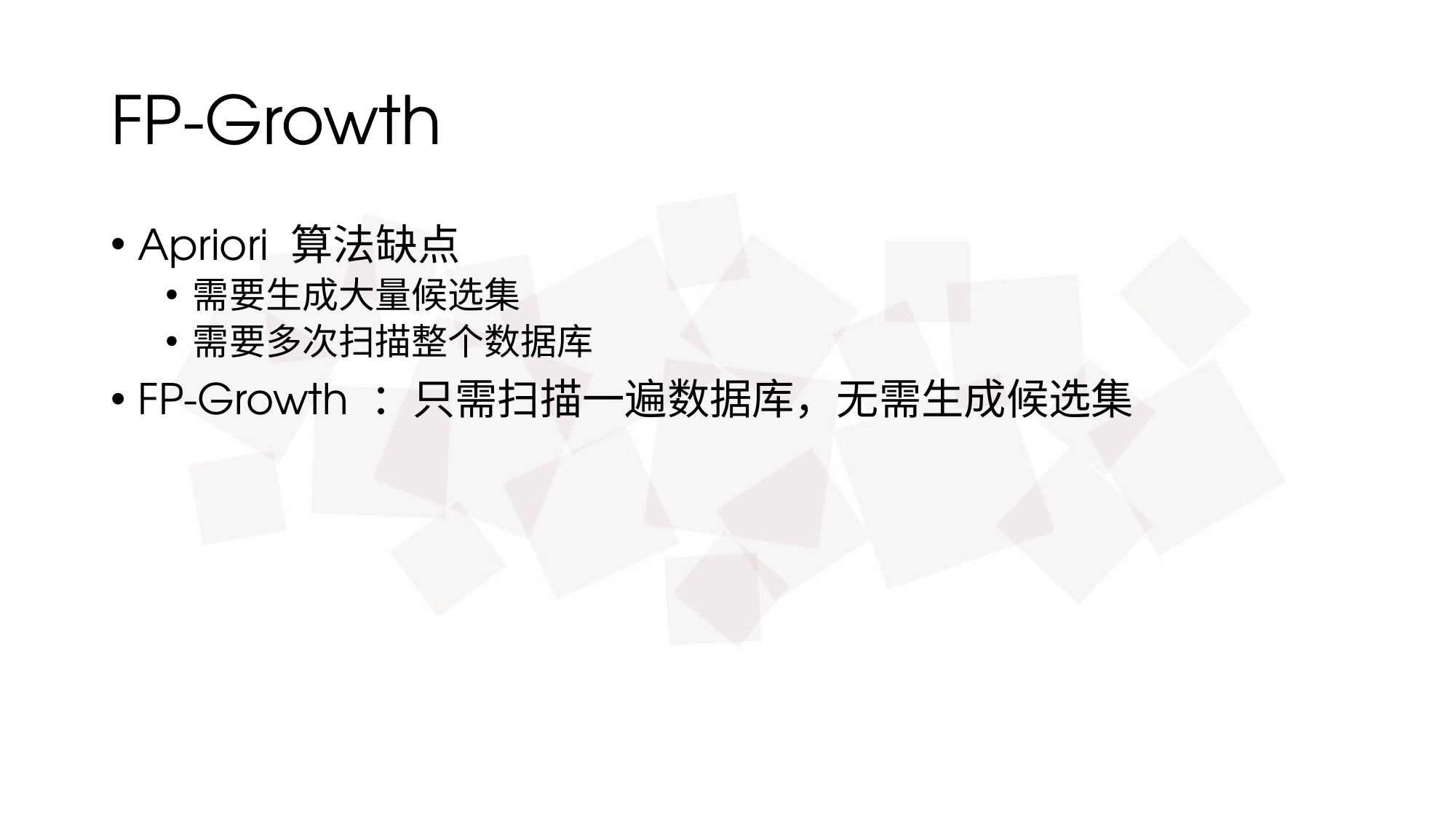

# FP-Growth
Apriori 算法缺点
需要生成大量候选集
需要多次扫描整个数据库
FP-Growth ：只需扫描一遍数据库，无需生成候选集